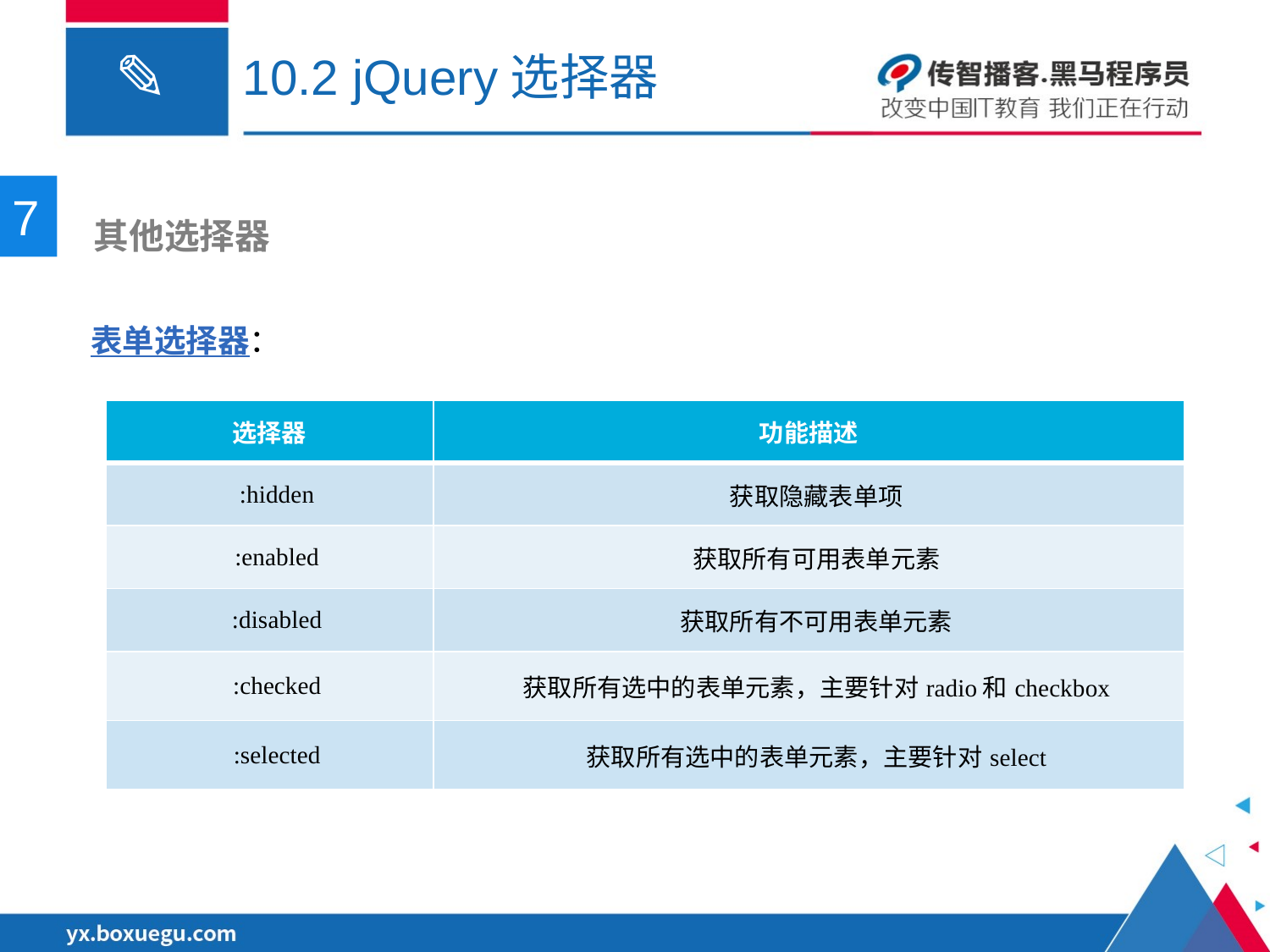

# 10.2 jQuery选择器

7
  其他选择器
表单选择器：
| 选择器 | 功能描述 |
| --- | --- |
| :hidden | 获取隐藏表单项 |
| :enabled | 获取所有可用表单元素 |
| :disabled | 获取所有不可用表单元素 |
| :checked | 获取所有选中的表单元素，主要针对radio和checkbox |
| :selected | 获取所有选中的表单元素，主要针对select |